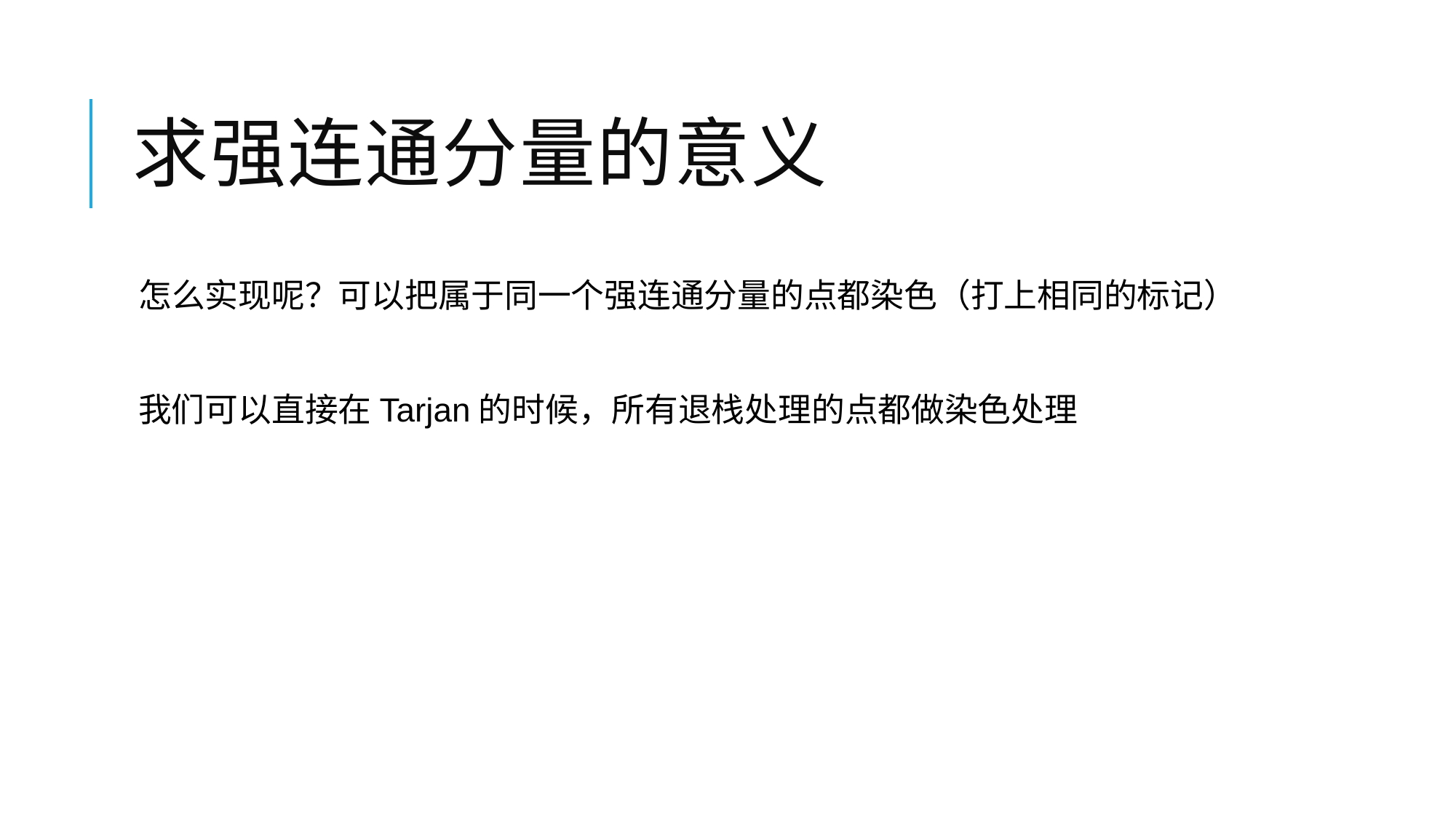

# 求强连通分量的意义
怎么实现呢？可以把属于同一个强连通分量的点都染色（打上相同的标记）

我们可以直接在Tarjan的时候，所有退栈处理的点都做染色处理